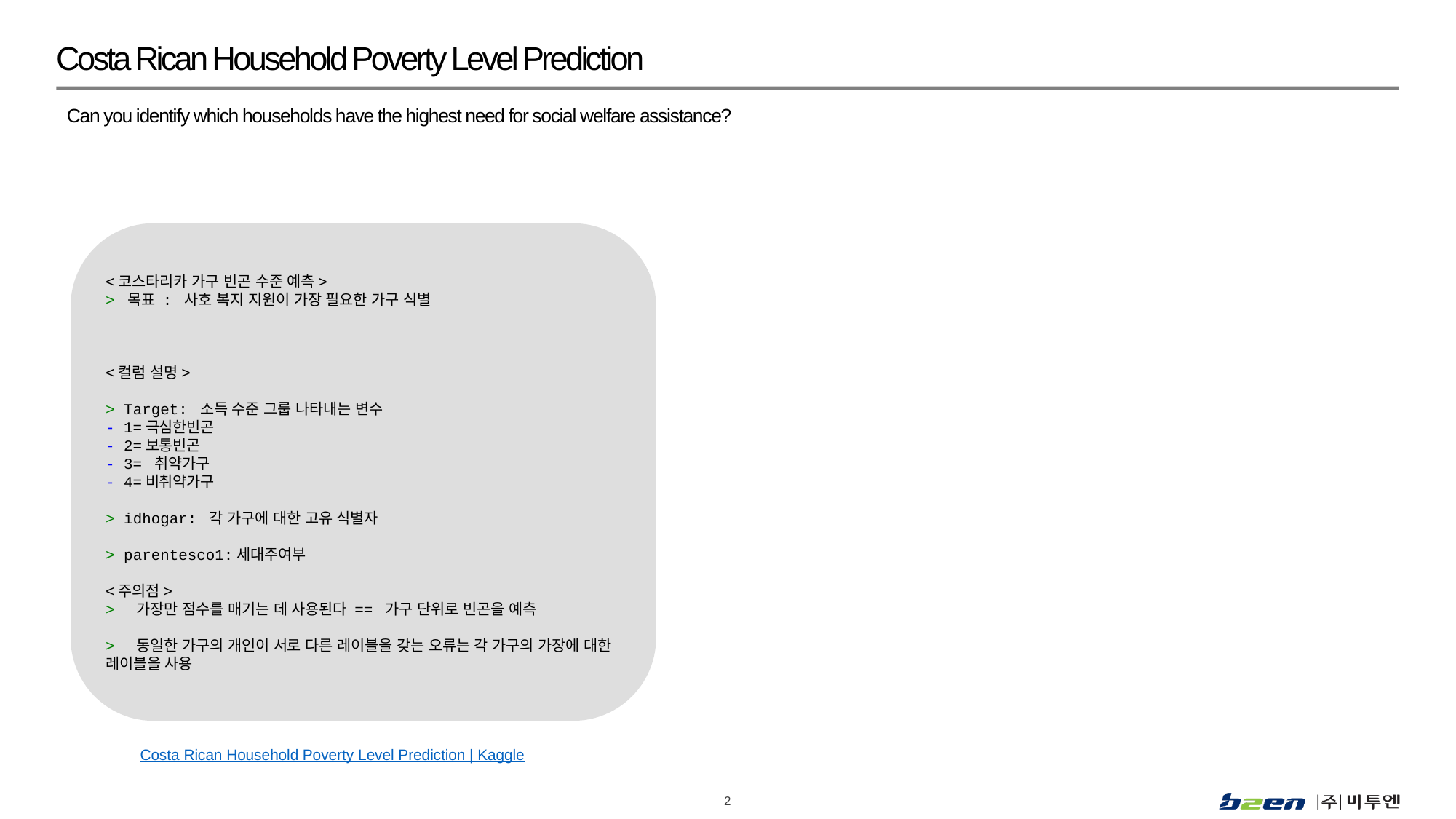

# Costa Rican Household Poverty Level Prediction
Can you identify which households have the highest need for social welfare assistance?
<코스타리카 가구 빈곤 수준 예측>
> 목표 : 사호 복지 지원이 가장 필요한 가구 식별
<컬럼 설명>
> Target: 소득 수준 그룹 나타내는 변수
- 1=극심한빈곤
- 2=보통빈곤
- 3= 취약가구
- 4=비취약가구
> idhogar: 각 가구에 대한 고유 식별자
> parentesco1:세대주여부
<주의점>
>  가장만 점수를 매기는 데 사용된다 == 가구 단위로 빈곤을 예측
>  동일한 가구의 개인이 서로 다른 레이블을 갖는 오류는 각 가구의 가장에 대한 레이블을 사용
Costa Rican Household Poverty Level Prediction | Kaggle
2